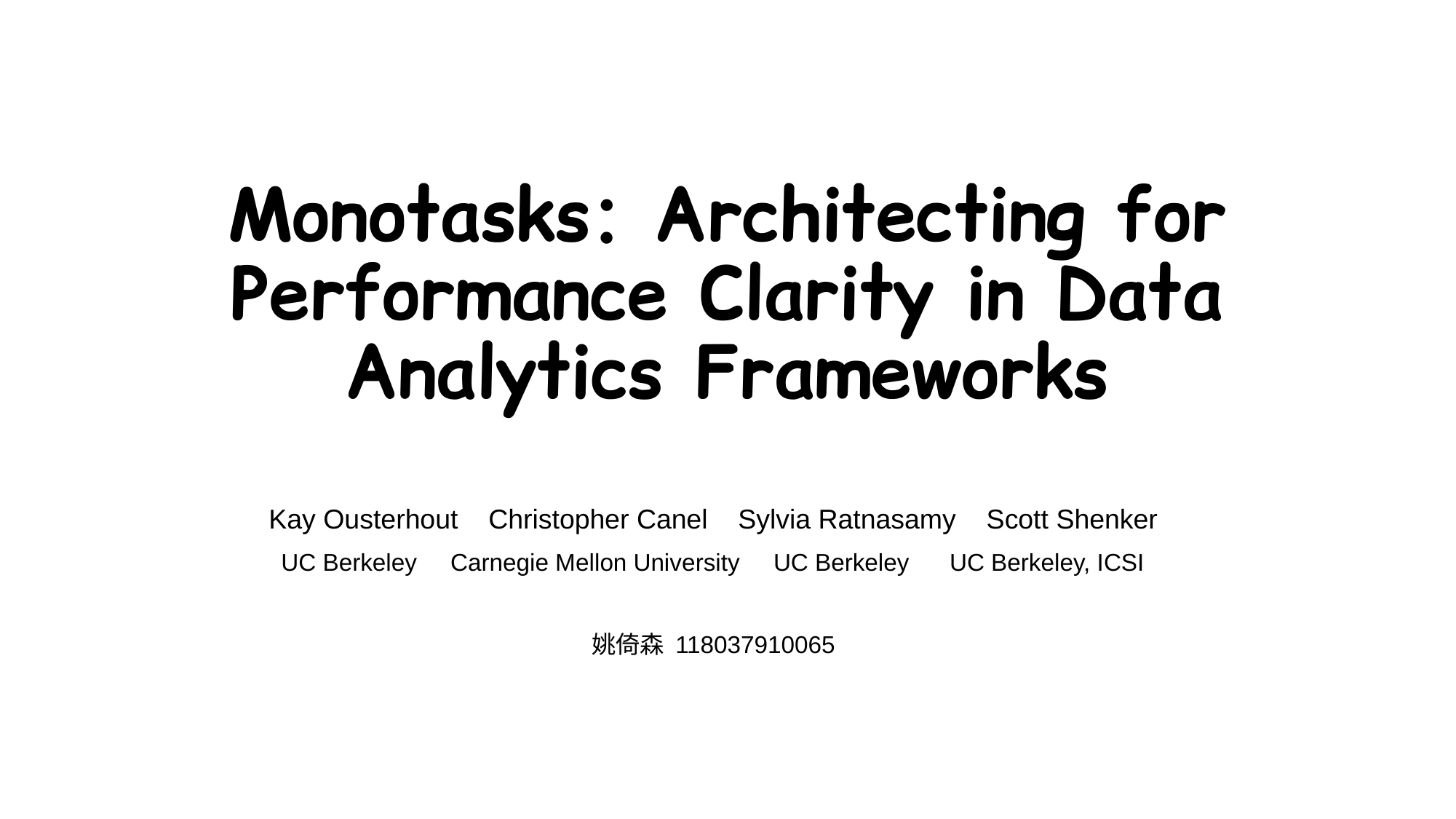

# Monotasks: Architecting for Performance Clarity in Data Analytics Frameworks
Kay Ousterhout    Christopher Canel    Sylvia Ratnasamy    Scott Shenker
UC Berkeley     Carnegie Mellon University     UC Berkeley      UC Berkeley, ICSI

姚倚森 118037910065